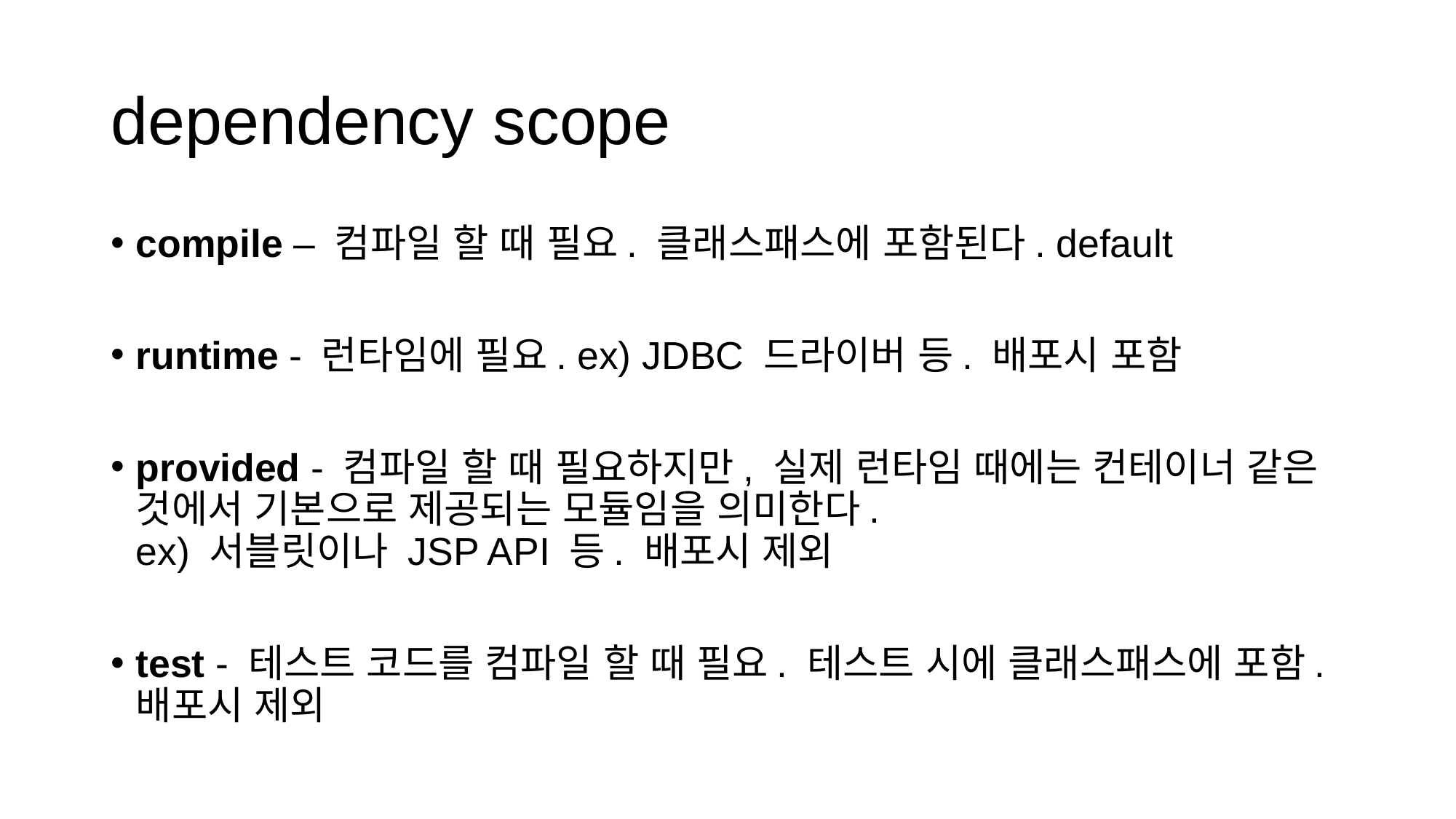

# dependency scope
compile – 컴파일 할 때 필요. 클래스패스에 포함된다. default

runtime - 런타임에 필요. ex) JDBC 드라이버 등. 배포시 포함

provided - 컴파일 할 때 필요하지만, 실제 런타임 때에는 컨테이너 같은 것에서 기본으로 제공되는 모듈임을 의미한다.
ex) 서블릿이나 JSP API 등. 배포시 제외

test - 테스트 코드를 컴파일 할 때 필요. 테스트 시에 클래스패스에 포함. 배포시 제외